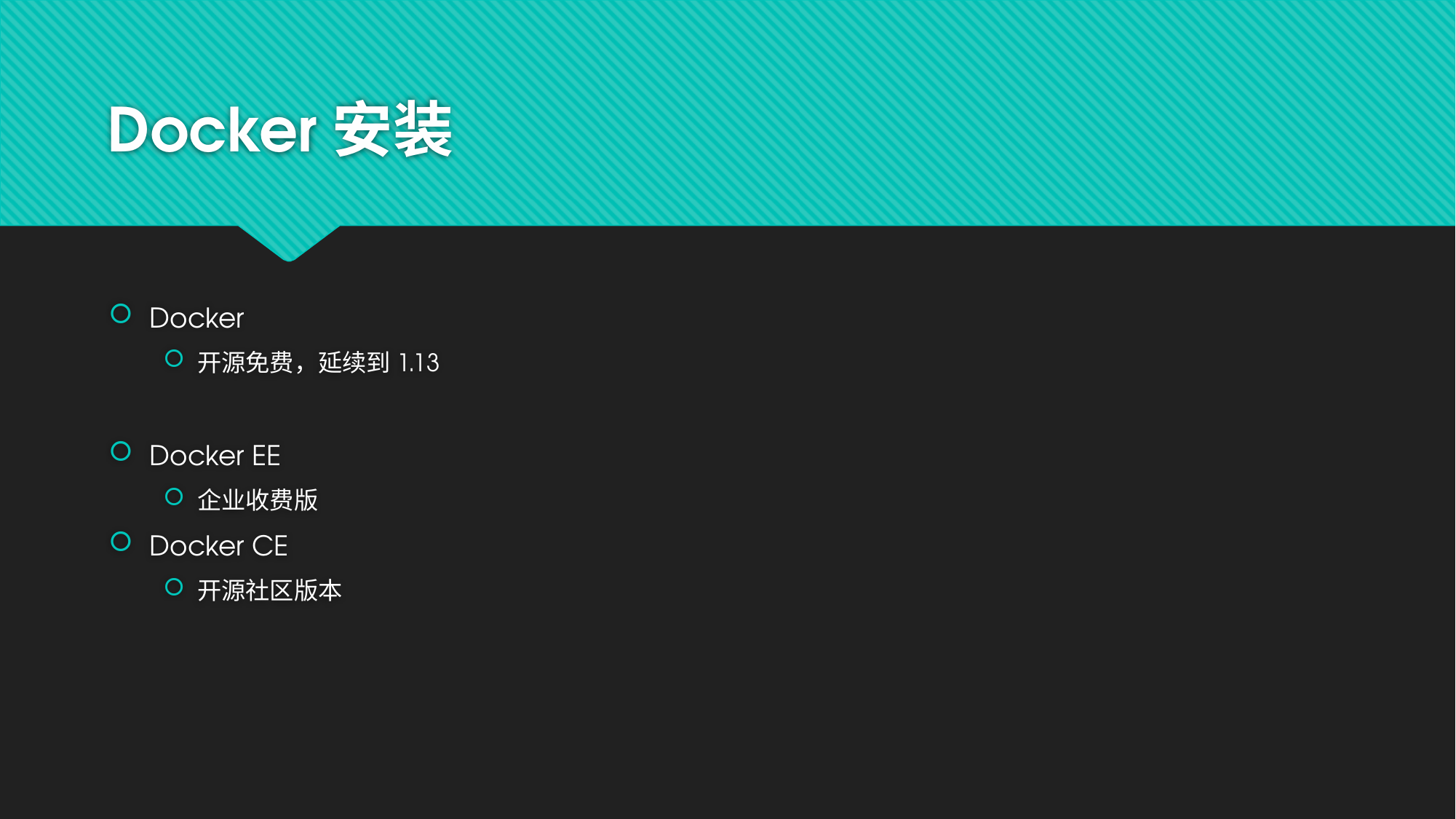

# Docker安装
Docker
开源免费，延续到1.13

Docker EE
企业收费版
Docker CE
开源社区版本